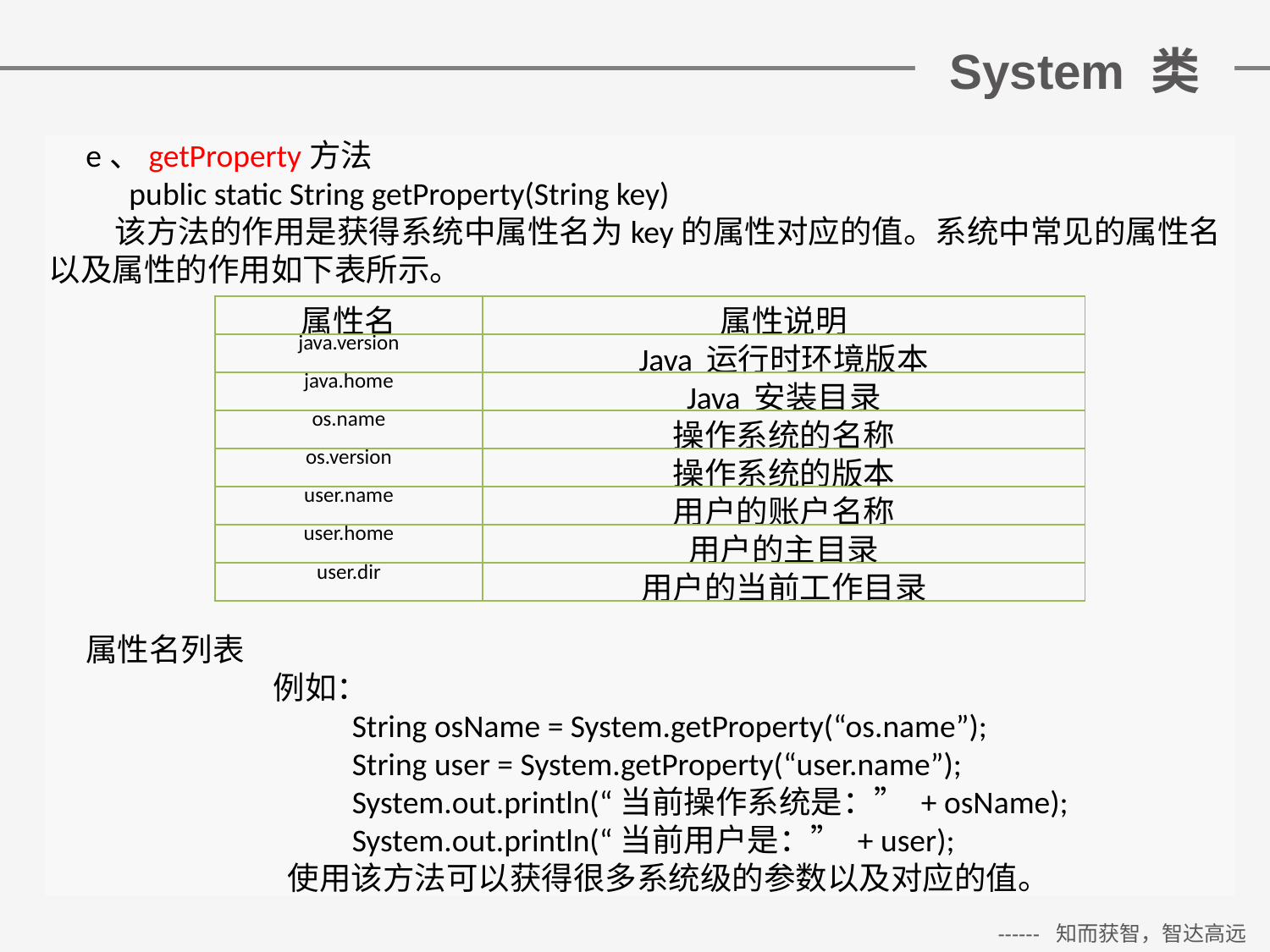

# System 类
e、getProperty方法
      public static String getProperty(String key)
   该方法的作用是获得系统中属性名为key的属性对应的值。系统中常见的属性名以及属性的作用如下表所示。

属性名列表
                         例如：
                                     String osName = System.getProperty(“os.name”);
                                     String user = System.getProperty(“user.name”);
                                     System.out.println(“当前操作系统是：” + osName);
                                     System.out.println(“当前用户是：” + user);
                           使用该方法可以获得很多系统级的参数以及对应的值。
| 属性名 | 属性说明 |
| --- | --- |
| java.version | Java 运行时环境版本 |
| java.home | Java 安装目录 |
| os.name | 操作系统的名称 |
| os.version | 操作系统的版本 |
| user.name | 用户的账户名称 |
| user.home | 用户的主目录 |
| user.dir | 用户的当前工作目录 |